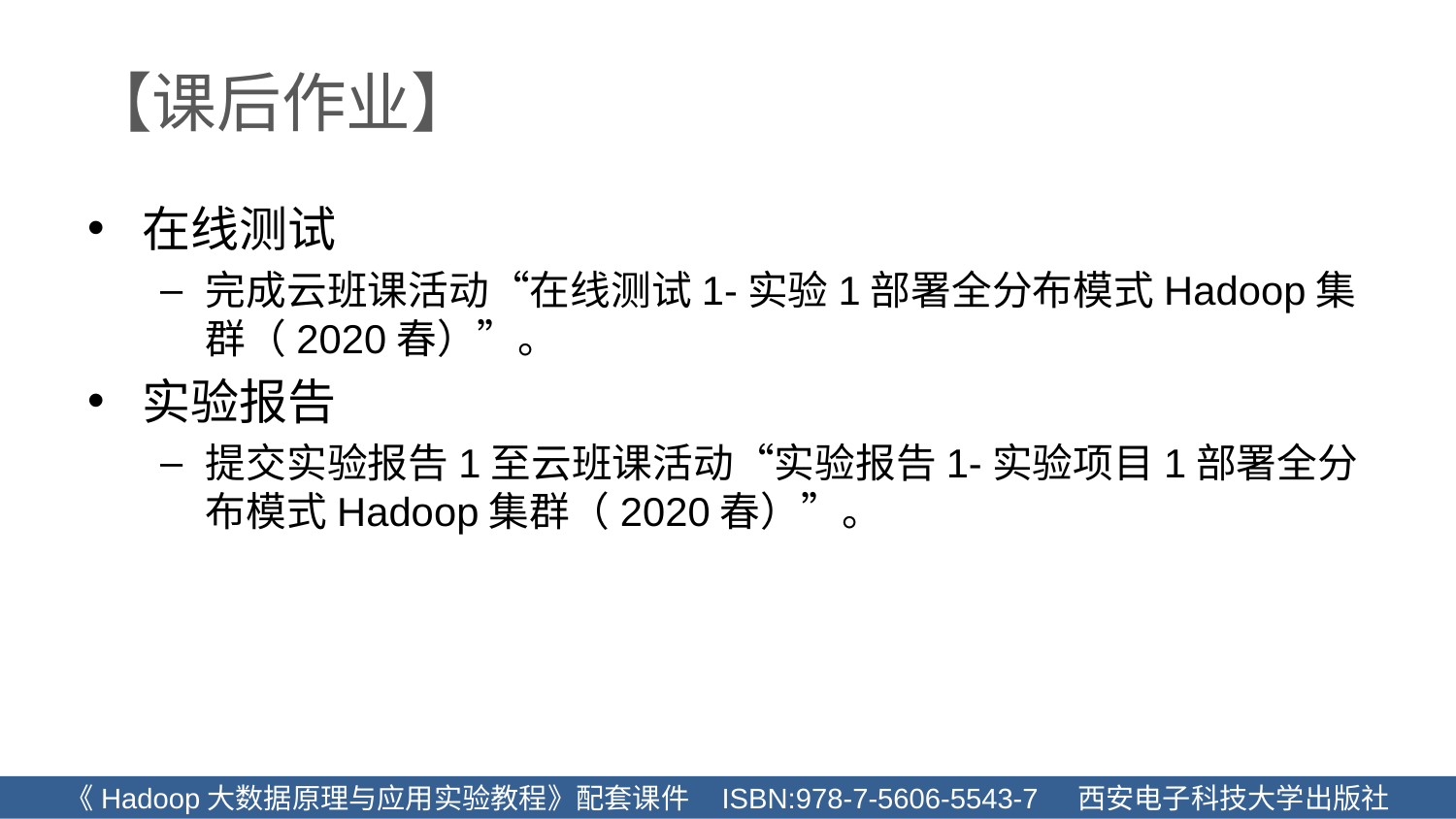

# 【课后作业】
在线测试
完成云班课活动“在线测试1-实验1部署全分布模式Hadoop集群（2020春）”。
实验报告
提交实验报告1至云班课活动“实验报告1-实验项目1部署全分布模式Hadoop集群（2020春）”。